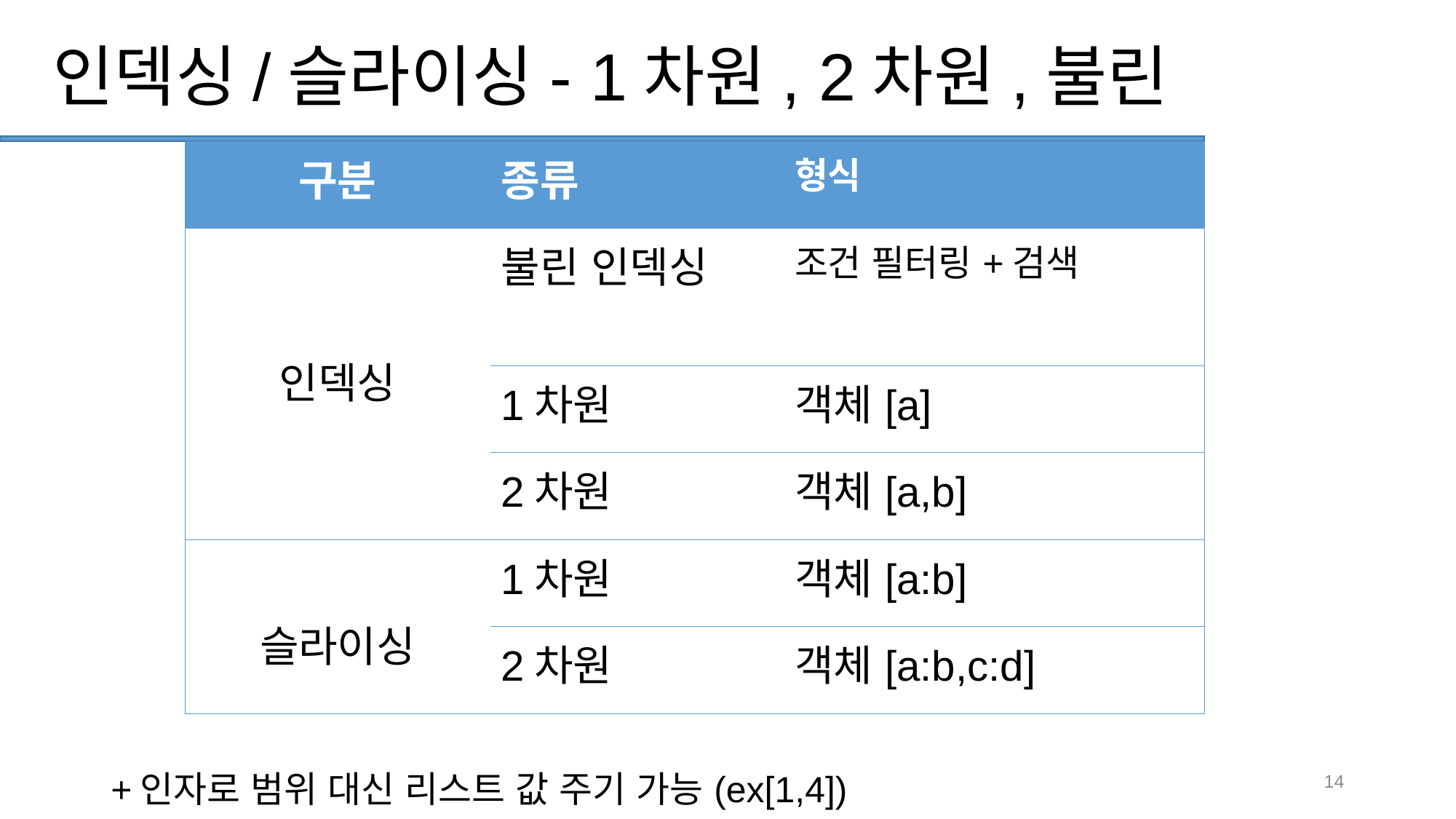

# 인덱싱/슬라이싱- 1차원, 2차원,불린

| 구분 | 종류 | 형식 |
| --- | --- | --- |
| 인덱싱 | 불린 인덱싱 | 조건 필터링+검색 |
| 인덱싱 | 1차원 | 객체[a] |
|  | 2차원 | 객체[a,b] |
| 슬라이싱 | 1차원 | 객체[a:b] |
|  | 2차원 | 객체[a:b,c:d] |
+인자로 범위 대신 리스트 값 주기 가능(ex[1,4])
14